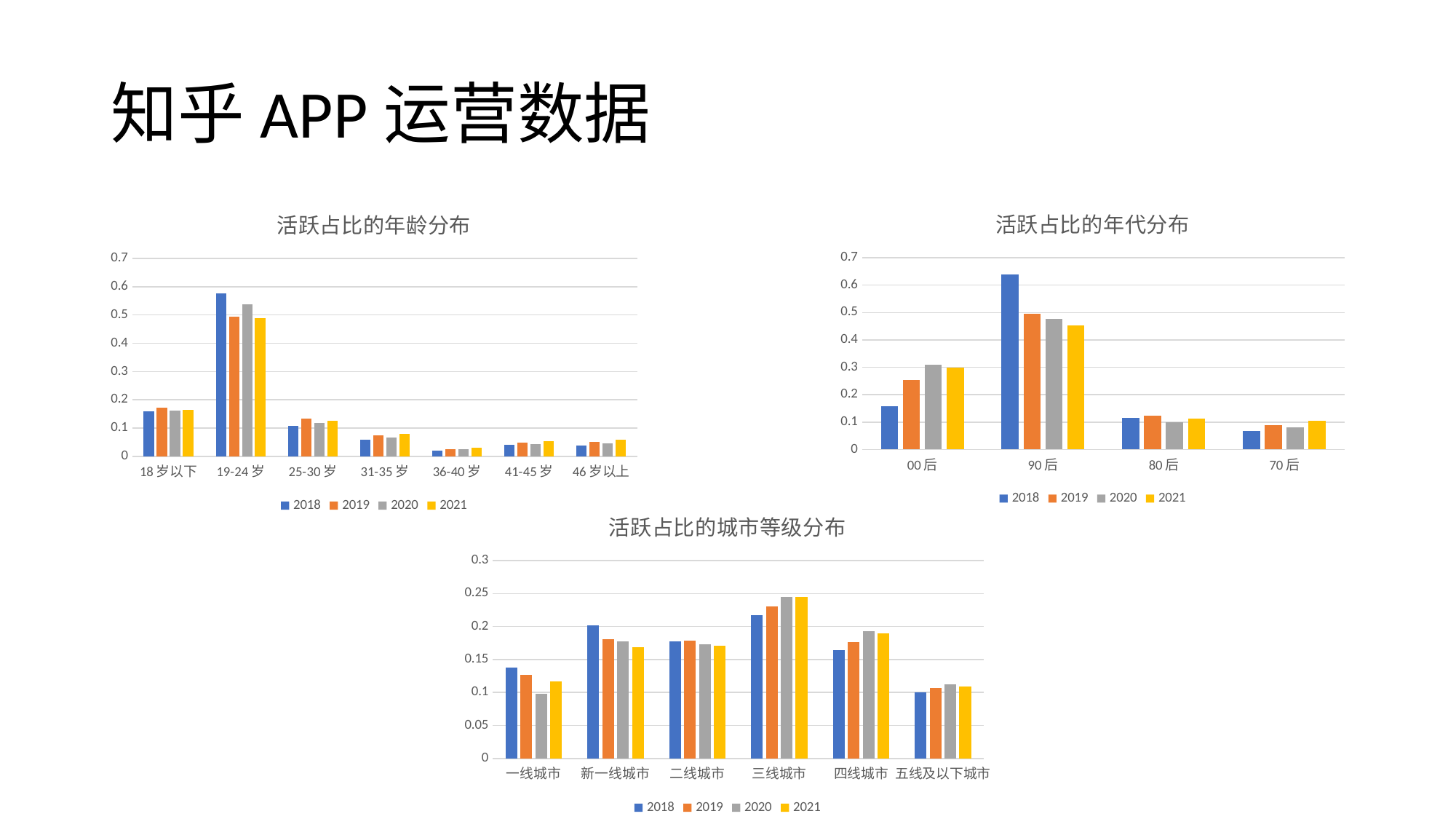

# 知乎APP运营数据

### Chart: 活跃占比的年代分布

| Category |  |  |  |  |
|---|---|---|---|---|
| 00后 | 0.1589 | 0.2547 | 0.3099 | 0.2994 |
| 90后 | 0.6392 | 0.4945 | 0.4779 | 0.452899999999999 |
| 80后 | 0.114499999999999 | 0.1219 | 0.0992 | 0.1137 |
| 70后 | 0.0661 | 0.0877999999999999 | 0.0808 | 0.103399999999999 |

### Chart: 活跃占比的年龄分布

| Category |  |  |  |  |
|---|---|---|---|---|
| 18岁以下 | 0.1603 | 0.1724 | 0.1617 | 0.1635 |
| 19-24岁 | 0.5752 | 0.494399999999999 | 0.5382 | 0.4901 |
| 25-30岁 | 0.1065 | 0.1324 | 0.1184 | 0.1246 |
| 31-35岁 | 0.059 | 0.0737 | 0.067 | 0.079 |
| 36-40岁 | 0.02 | 0.0266 | 0.0252 | 0.0304 |
| 41-45岁 | 0.0407 | 0.0484999999999999 | 0.0436 | 0.0541 |
| 46岁以上 | 0.0383 | 0.052 | 0.0458 | 0.0583 |

### Chart: 活跃占比的城市等级分布

| Category |  |  |  |  |
|---|---|---|---|---|
| 一线城市 | 0.1383 | 0.1266 | 0.0984999999999999 | 0.116999999999999 |
| 新一线城市 | 0.2018 | 0.1808 | 0.178 | 0.1684 |
| 二线城市 | 0.1777 | 0.178599999999999 | 0.1734 | 0.1709 |
| 三线城市 | 0.2177 | 0.2306 | 0.2451 | 0.2452 |
| 四线城市 | 0.1639 | 0.1762 | 0.1926 | 0.1898 |
| 五线及以下城市 | 0.1007 | 0.1071 | 0.1124 | 0.108599999999999 |